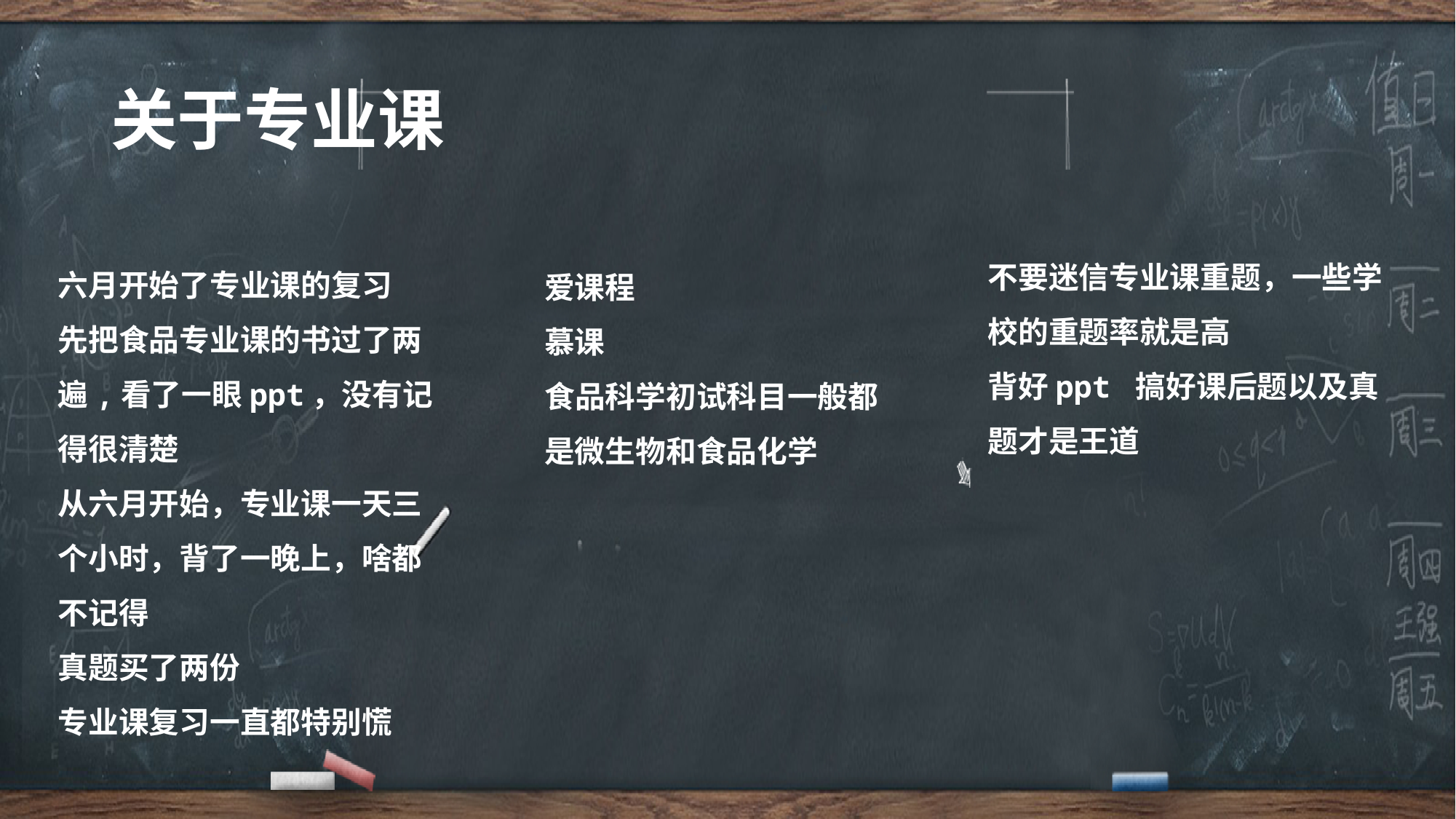

# 关于专业课
不要迷信专业课重题，一些学校的重题率就是高
背好ppt 搞好课后题以及真题才是王道
六月开始了专业课的复习
先把食品专业课的书过了两遍,看了一眼ppt，没有记得很清楚
从六月开始，专业课一天三个小时，背了一晚上，啥都不记得
真题买了两份
专业课复习一直都特别慌
爱课程
慕课
食品科学初试科目一般都是微生物和食品化学